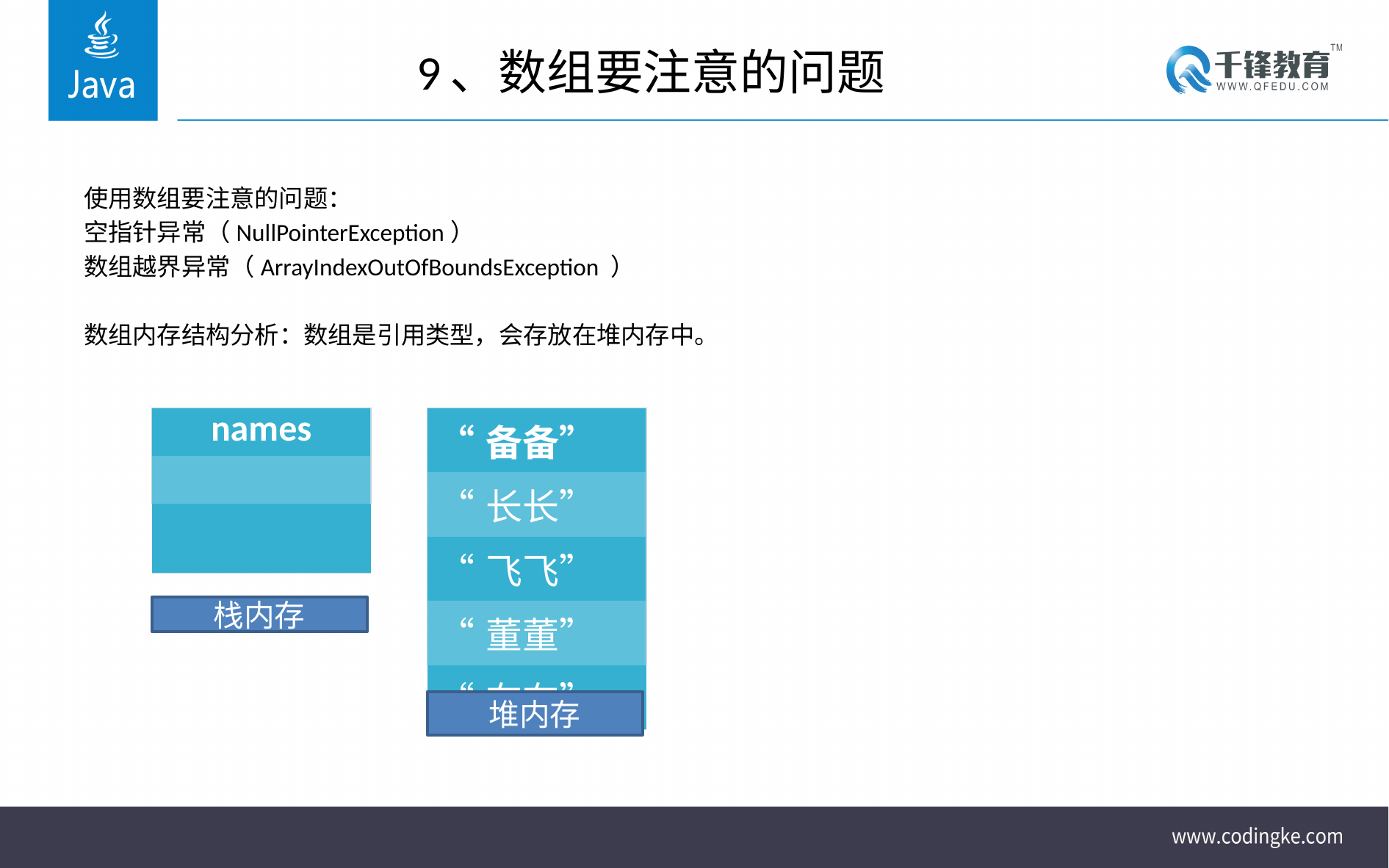

# 9、数组要注意的问题
使用数组要注意的问题：
空指针异常（NullPointerException）
数组越界异常（ArrayIndexOutOfBoundsException ）

数组内存结构分析：数组是引用类型，会存放在堆内存中。

| names |
| --- |
|  |
|  |
| “备备” |
| --- |
| “长长” |
| “飞飞” |
| “董董” |
| “布布” |
栈内存
堆内存